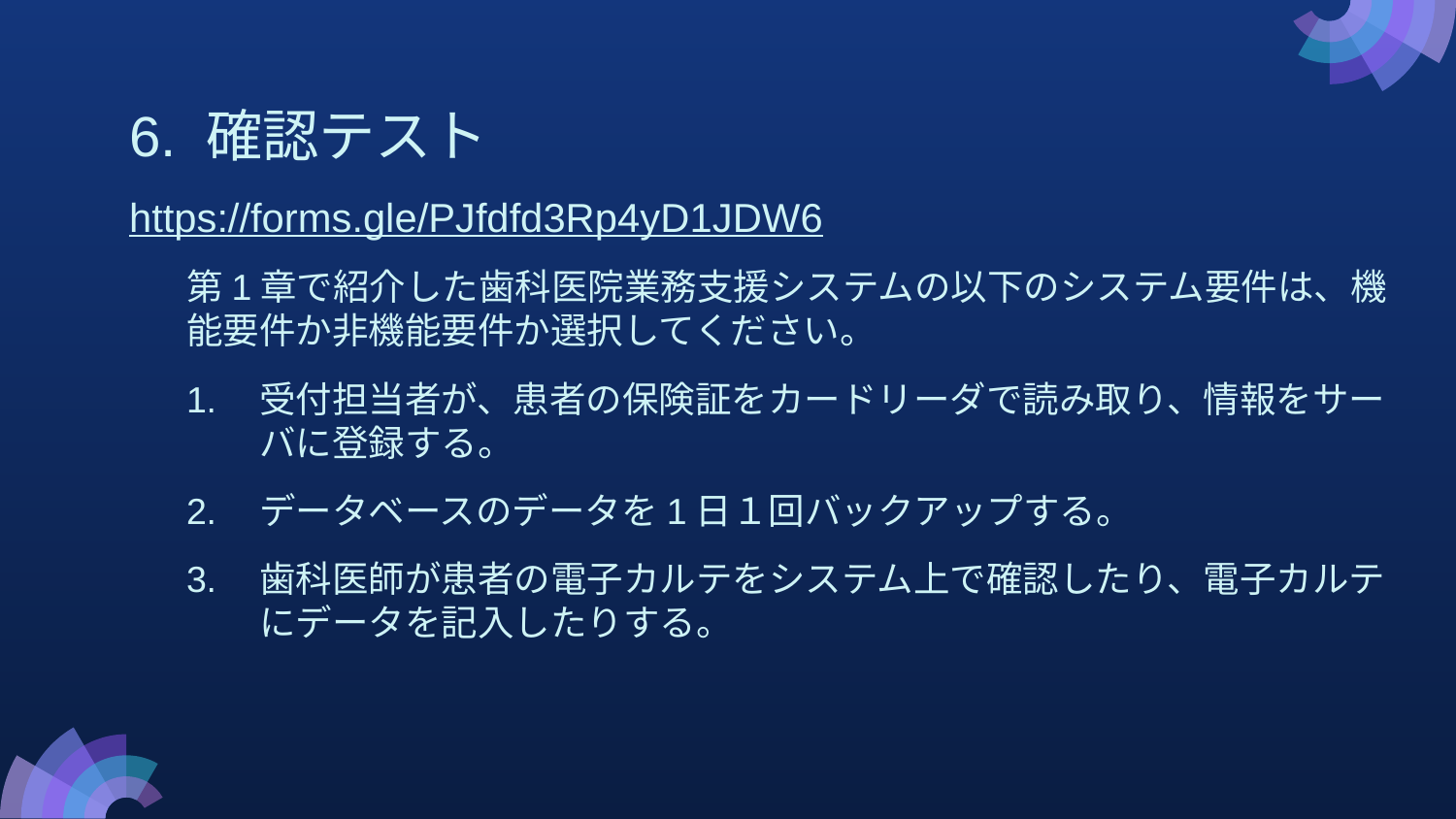

# 6. 確認テスト
https://forms.gle/PJfdfd3Rp4yD1JDW6
第1章で紹介した歯科医院業務支援システムの以下のシステム要件は、機能要件か非機能要件か選択してください。
受付担当者が、患者の保険証をカードリーダで読み取り、情報をサーバに登録する。
データベースのデータを1日１回バックアップする。
歯科医師が患者の電子カルテをシステム上で確認したり、電子カルテにデータを記入したりする。